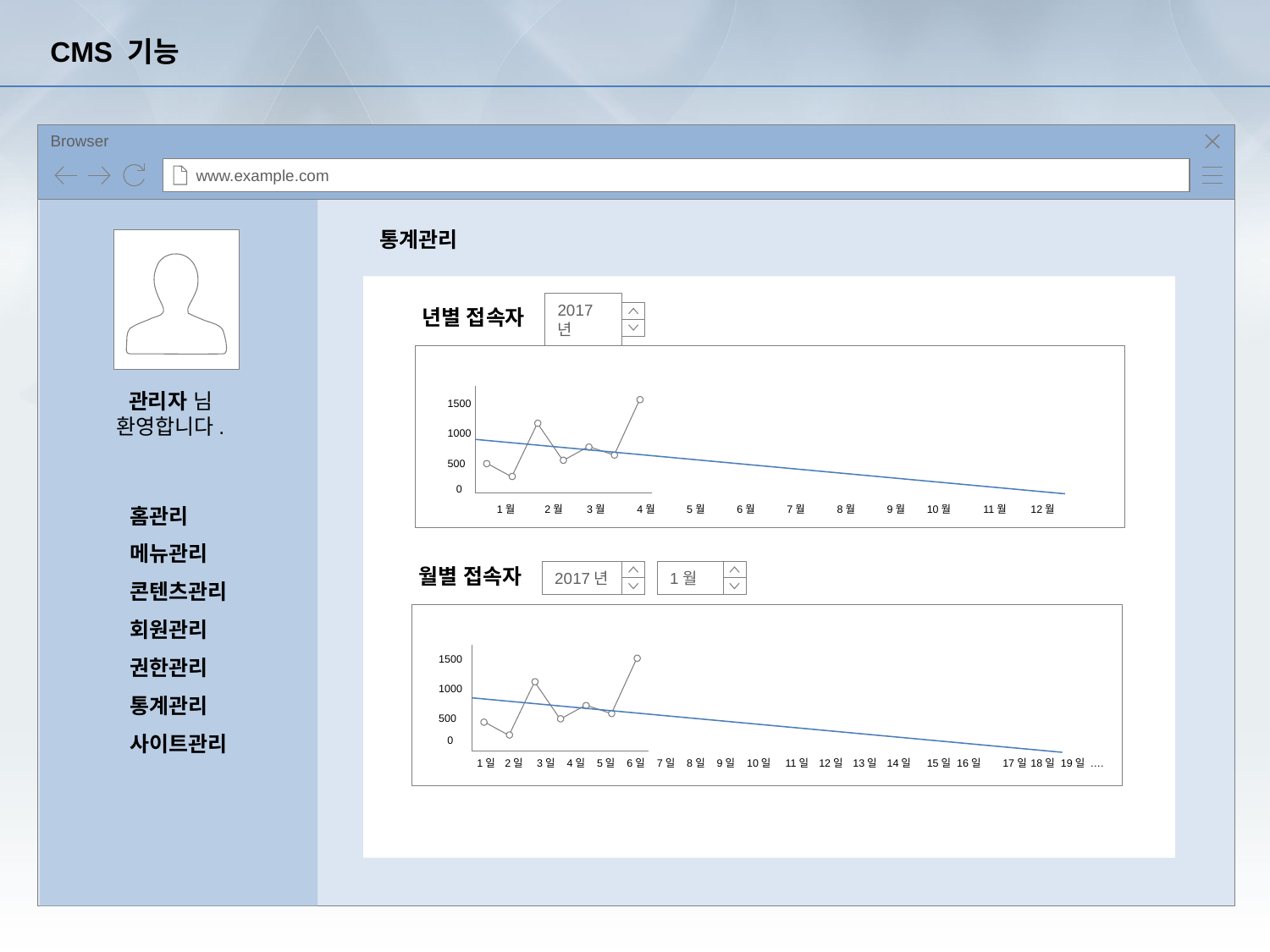

# CMS 기능

통계관리

년별 접속자
2017년

관리자 님
환영합니다.

1500
1000
500
0
홈관리
메뉴관리
콘텐츠관리
회원관리
권한관리
통계관리
사이트관리
1월
2월
3월
4월
5월
6월
7월
8월
9월
10월
11월
12월
월별 접속자
2017년

1월

1500
1000
500
0
1일
2일
3일
4일
5일
6일
7일
8일
9일
10일
11일
12일
13일
14일
15일
16일
17일
18일
19일
….